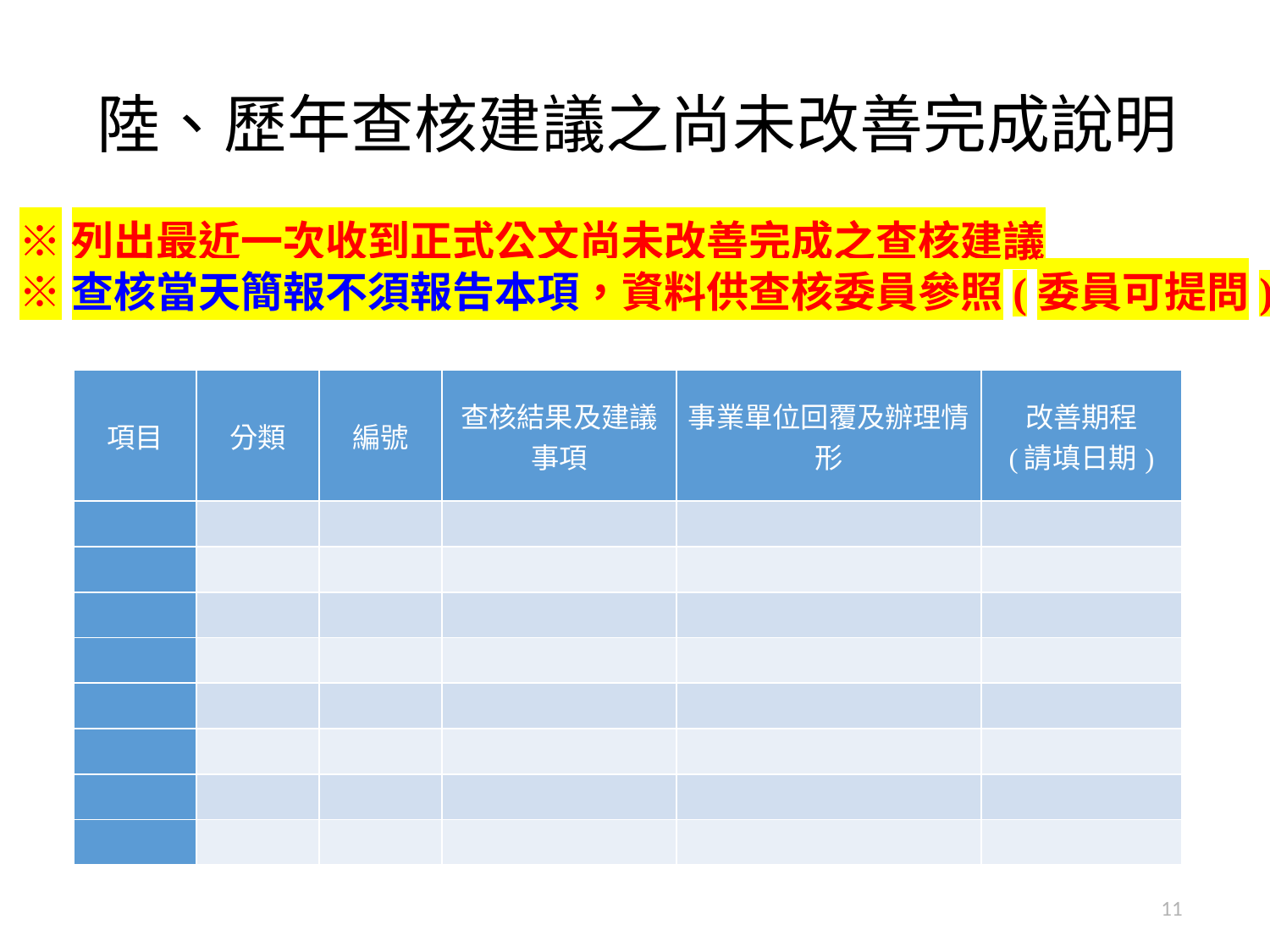

陸、歷年查核建議之尚未改善完成說明
※列出最近一次收到正式公文尚未改善完成之查核建議
※查核當天簡報不須報告本項，資料供查核委員參照(委員可提問)
| 項目 | 分類 | 編號 | 查核結果及建議事項 | 事業單位回覆及辦理情形 | 改善期程 (請填日期) |
| --- | --- | --- | --- | --- | --- |
|  |  |  |  |  |  |
|  |  |  |  |  |  |
|  |  |  |  |  |  |
|  |  |  |  |  |  |
|  |  |  |  |  |  |
|  |  |  |  |  |  |
|  |  |  |  |  |  |
|  |  |  |  |  |  |
11